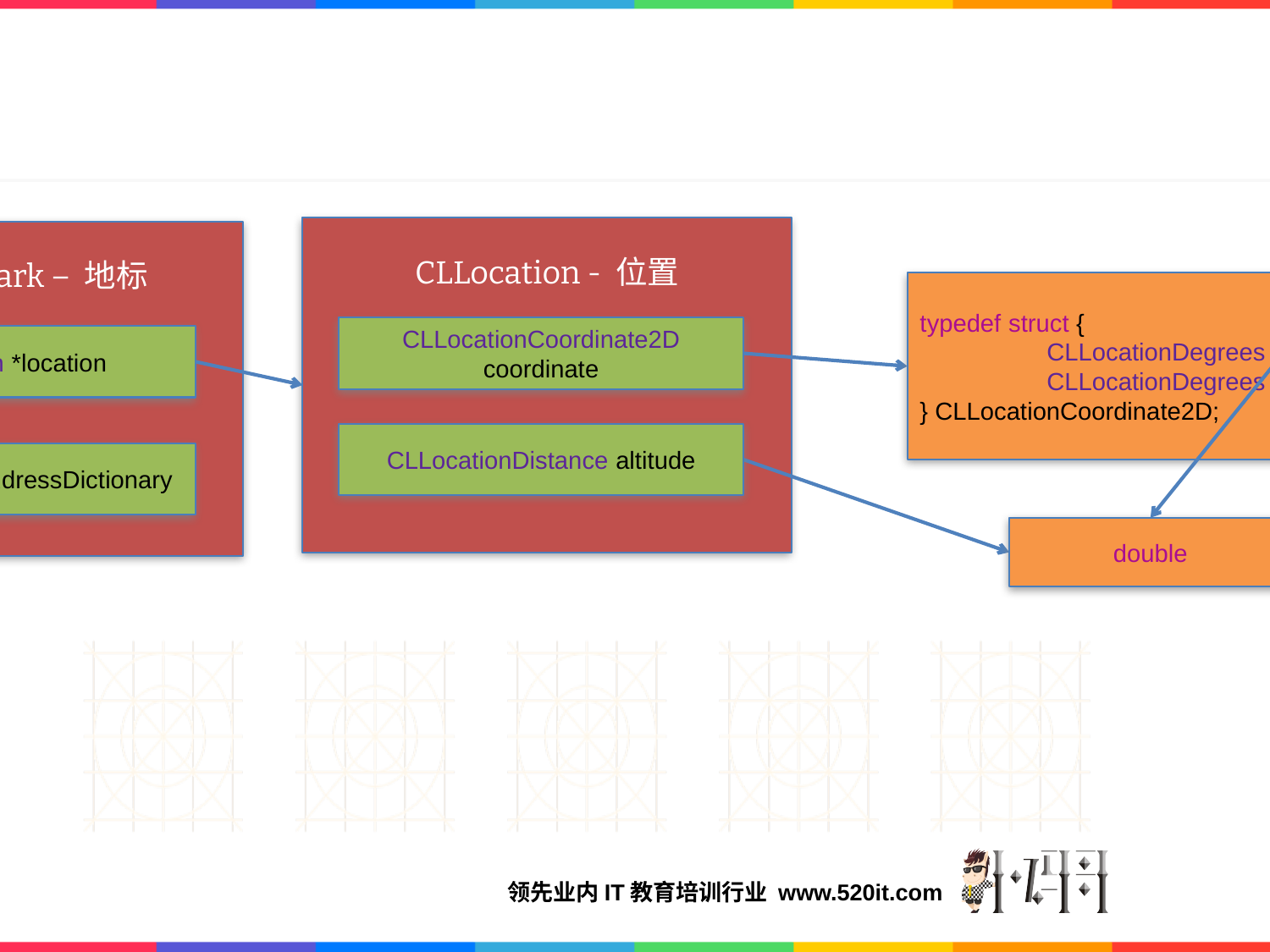

CLLocation - 位置

CLLocationCoordinate2D coordinate
CLLocationDistance altitude
CLPlacemark – 地标

CLLocation *location
NSDictionary *addressDictionary
typedef struct {
	CLLocationDegrees latitude;
	CLLocationDegrees longitude;
} CLLocationCoordinate2D;
double